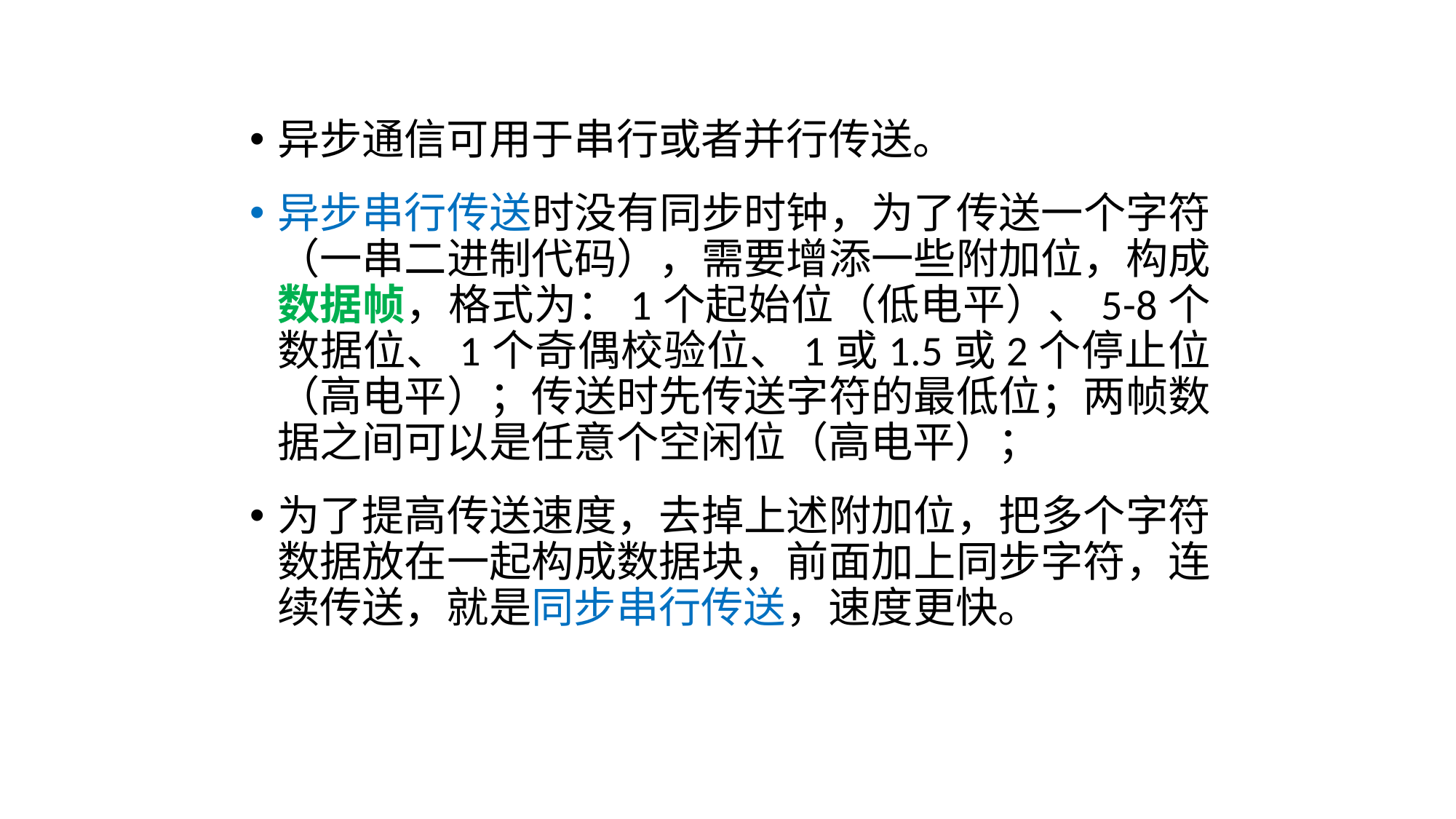

异步通信可用于串行或者并行传送。
异步串行传送时没有同步时钟，为了传送一个字符（一串二进制代码），需要增添一些附加位，构成数据帧，格式为：1个起始位（低电平）、5-8个数据位、1个奇偶校验位、1或1.5或2个停止位（高电平）；传送时先传送字符的最低位；两帧数据之间可以是任意个空闲位（高电平）；
为了提高传送速度，去掉上述附加位，把多个字符数据放在一起构成数据块，前面加上同步字符，连续传送，就是同步串行传送，速度更快。